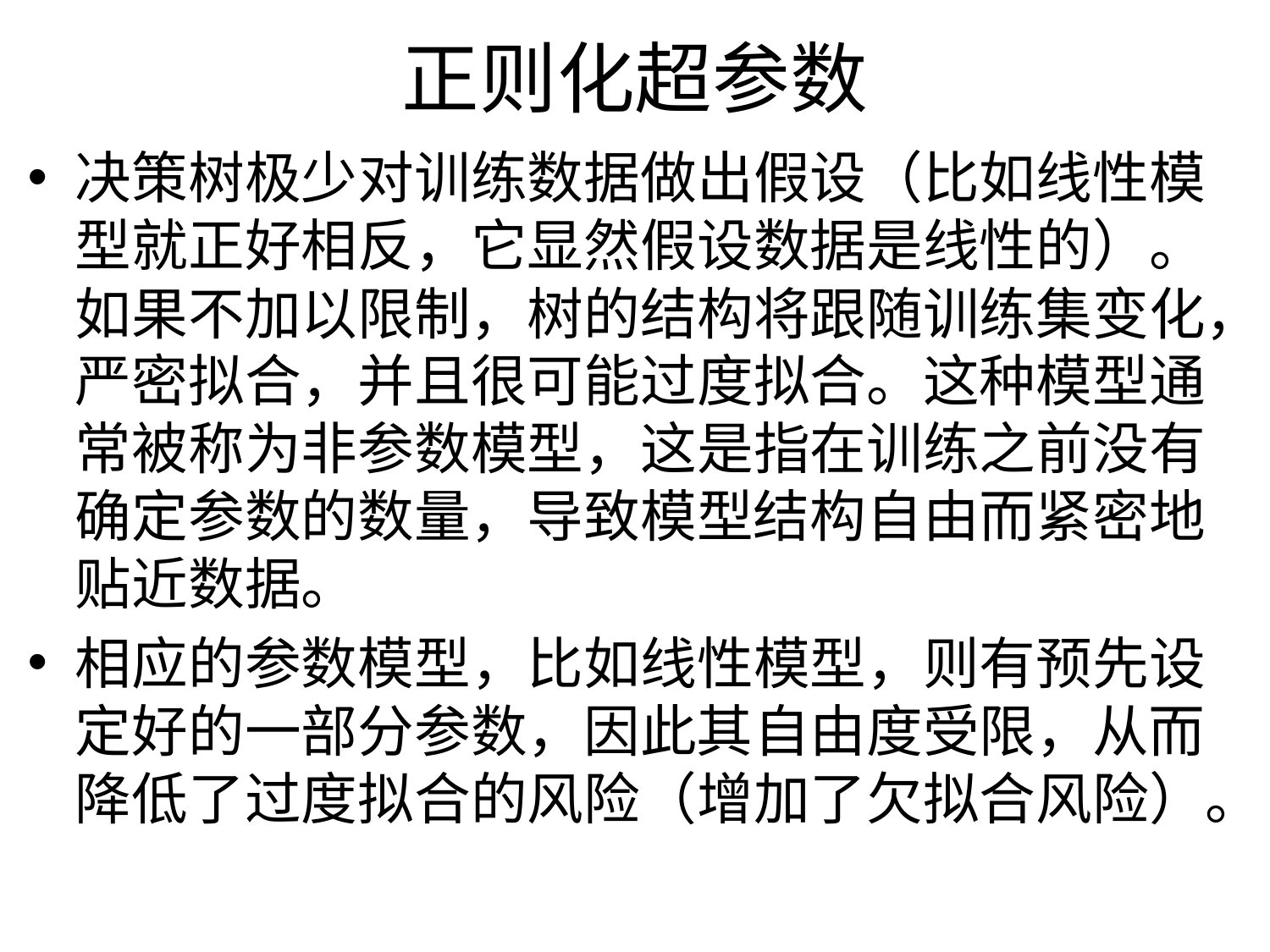

# 正则化超参数
决策树极少对训练数据做出假设（比如线性模型就正好相反，它显然假设数据是线性的）。如果不加以限制，树的结构将跟随训练集变化，严密拟合，并且很可能过度拟合。这种模型通常被称为非参数模型，这是指在训练之前没有确定参数的数量，导致模型结构自由而紧密地贴近数据。
相应的参数模型，比如线性模型，则有预先设定好的一部分参数，因此其自由度受限，从而降低了过度拟合的风险（增加了欠拟合风险）。